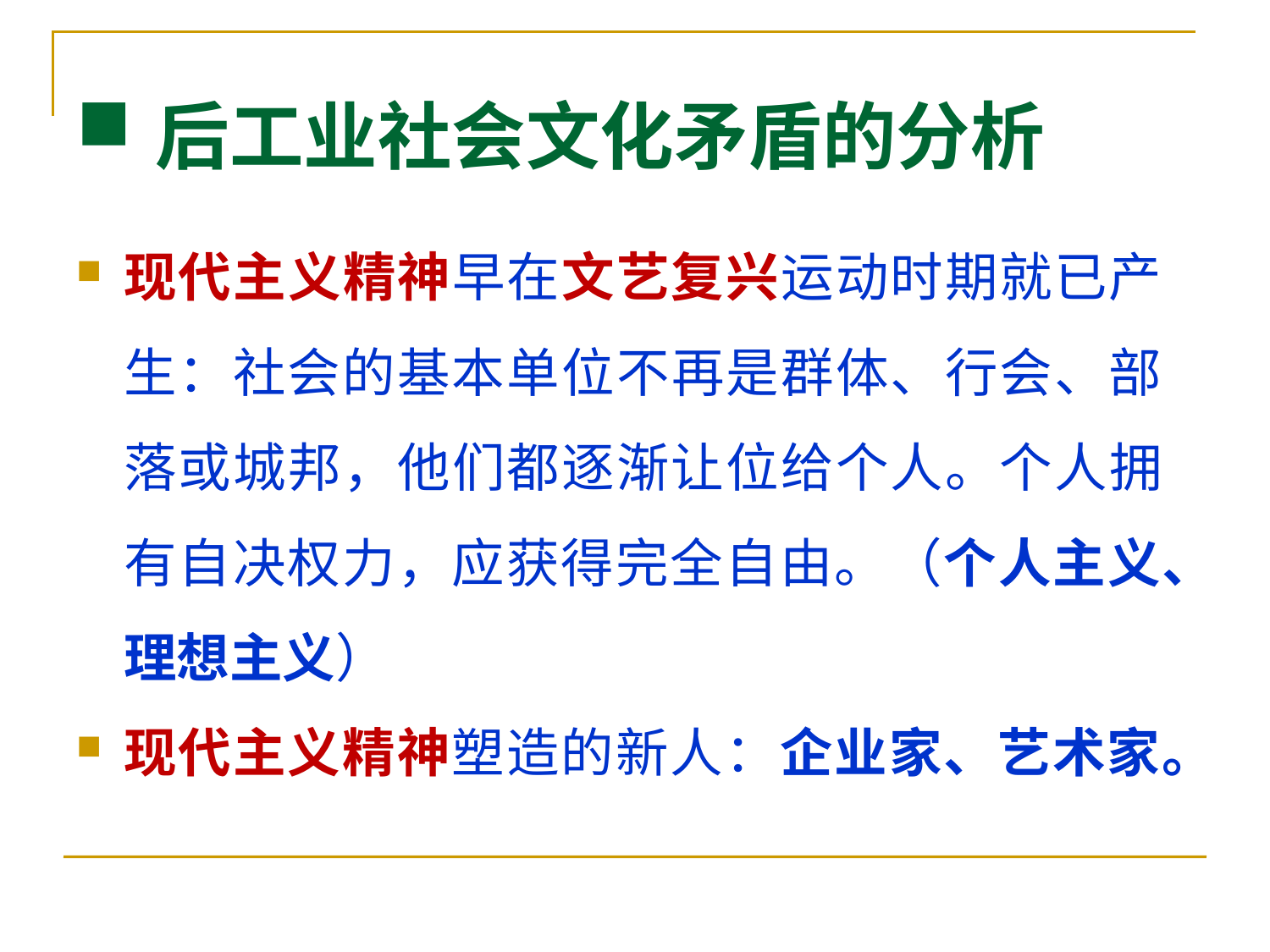

# 后工业社会文化矛盾的分析
现代主义精神早在文艺复兴运动时期就已产生：社会的基本单位不再是群体、行会、部落或城邦，他们都逐渐让位给个人。个人拥有自决权力，应获得完全自由。（个人主义、理想主义）
现代主义精神塑造的新人：企业家、艺术家。
70